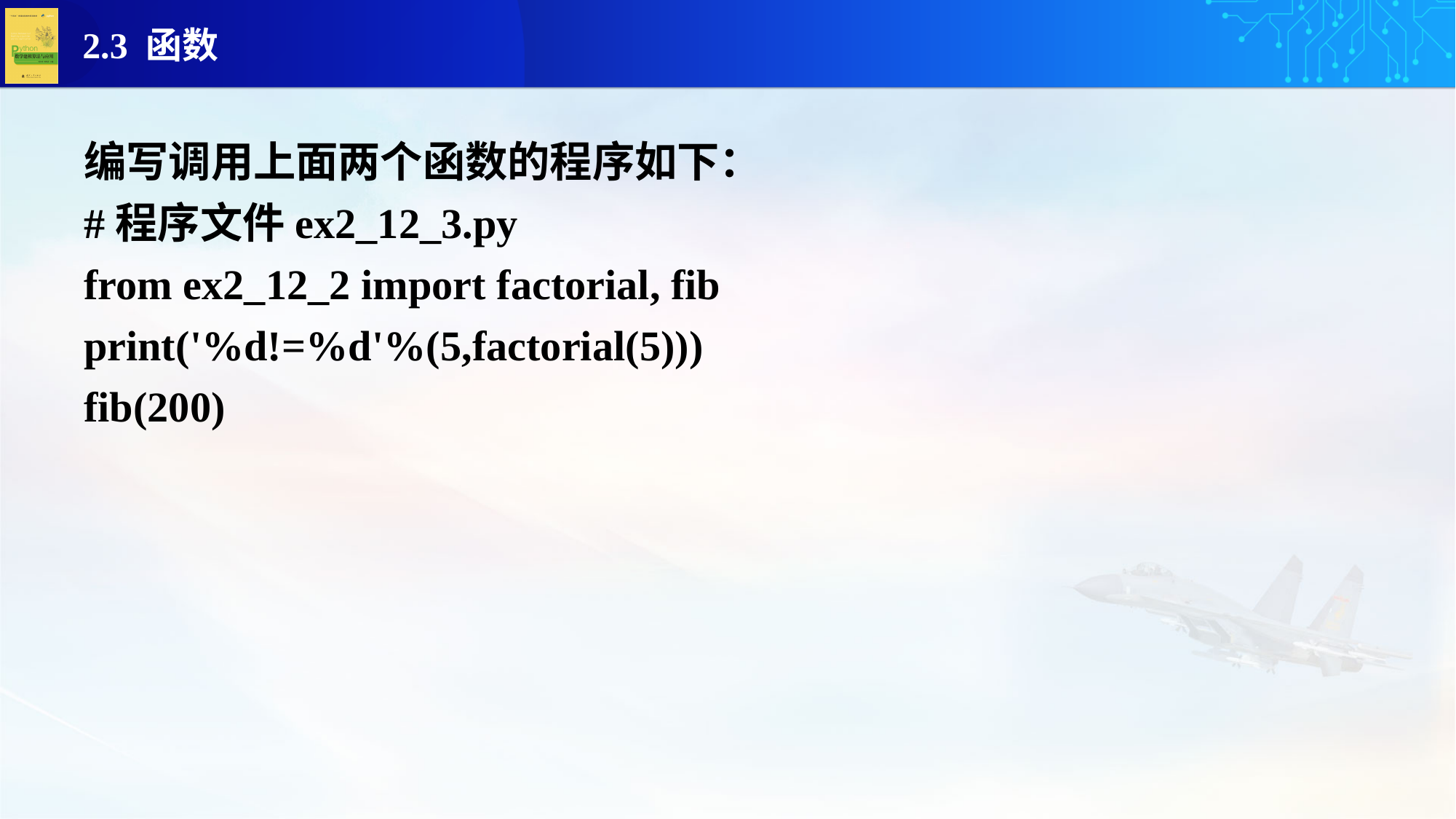

编写调用上面两个函数的程序如下：
#程序文件ex2_12_3.py
from ex2_12_2 import factorial, fib
print('%d!=%d'%(5,factorial(5)))
fib(200)